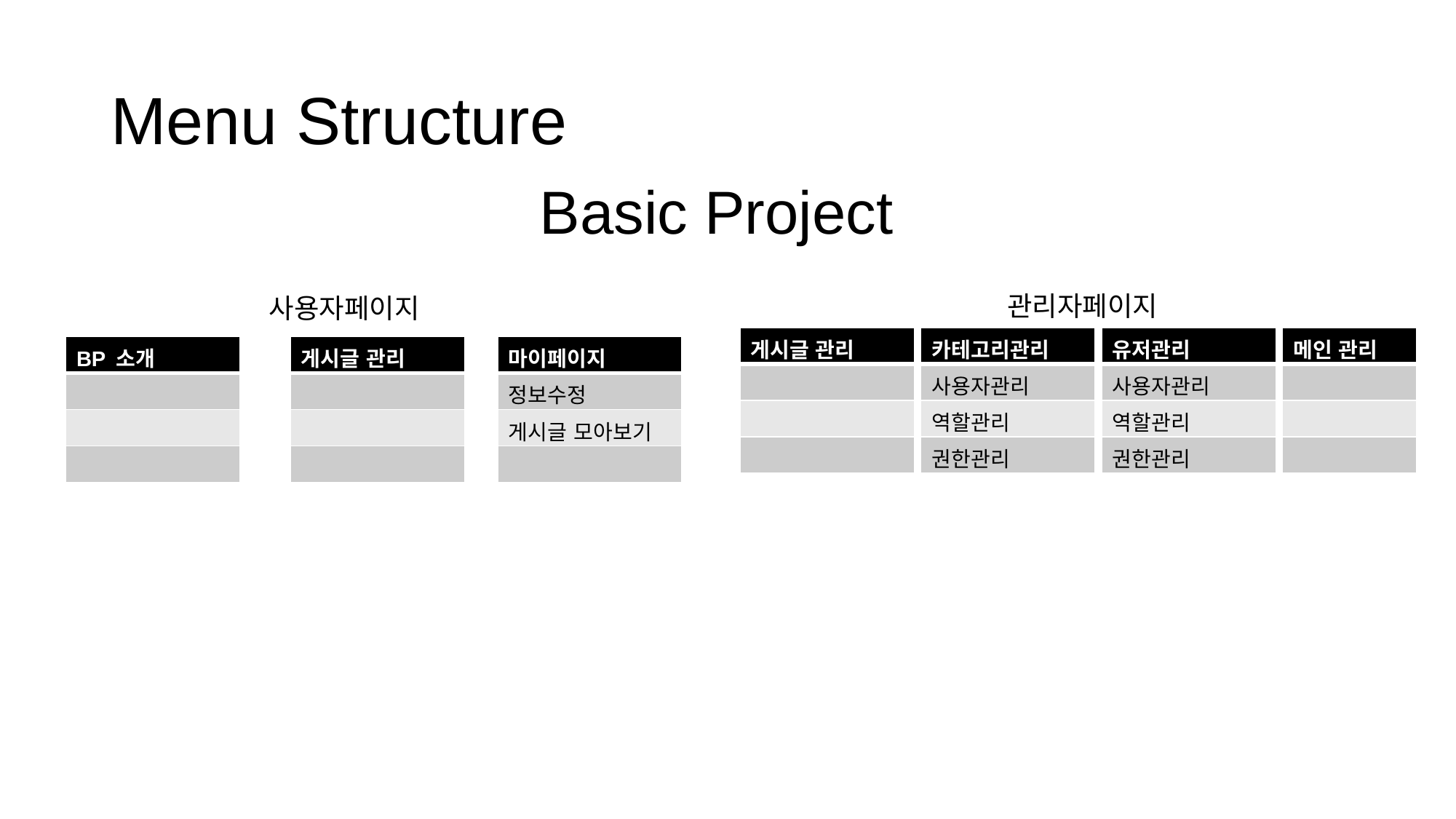

# Menu Structure
Basic Project
관리자페이지
사용자페이지
| 게시글 관리 |
| --- |
|  |
|  |
|  |
| 카테고리관리 |
| --- |
| 사용자관리 |
| 역할관리 |
| 권한관리 |
| 유저관리 |
| --- |
| 사용자관리 |
| 역할관리 |
| 권한관리 |
| 메인 관리 |
| --- |
|  |
|  |
|  |
| BP 소개 |
| --- |
|  |
|  |
|  |
| 게시글 관리 |
| --- |
|  |
|  |
|  |
| 마이페이지 |
| --- |
| 정보수정 |
| 게시글 모아보기 |
|  |